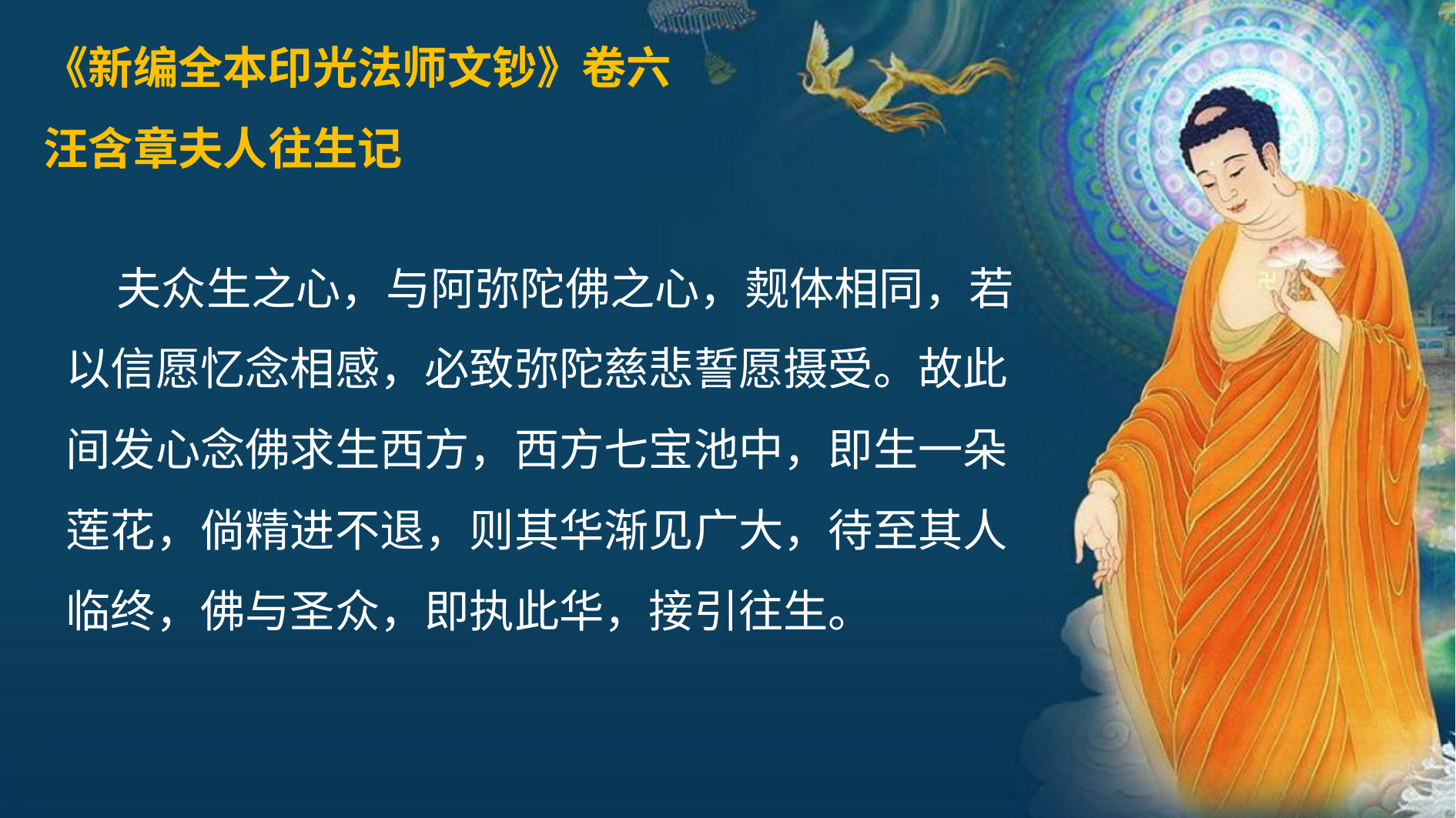

《新编全本印光法师文钞》卷六汪含章夫人往生记
    夫众生之心，与阿弥陀佛之心，觌体相同，若以信愿忆念相感，必致弥陀慈悲誓愿摄受。故此间发心念佛求生西方，西方七宝池中，即生一朵莲花，倘精进不退，则其华渐见广大，待至其人临终，佛与圣众，即执此华，接引往生。